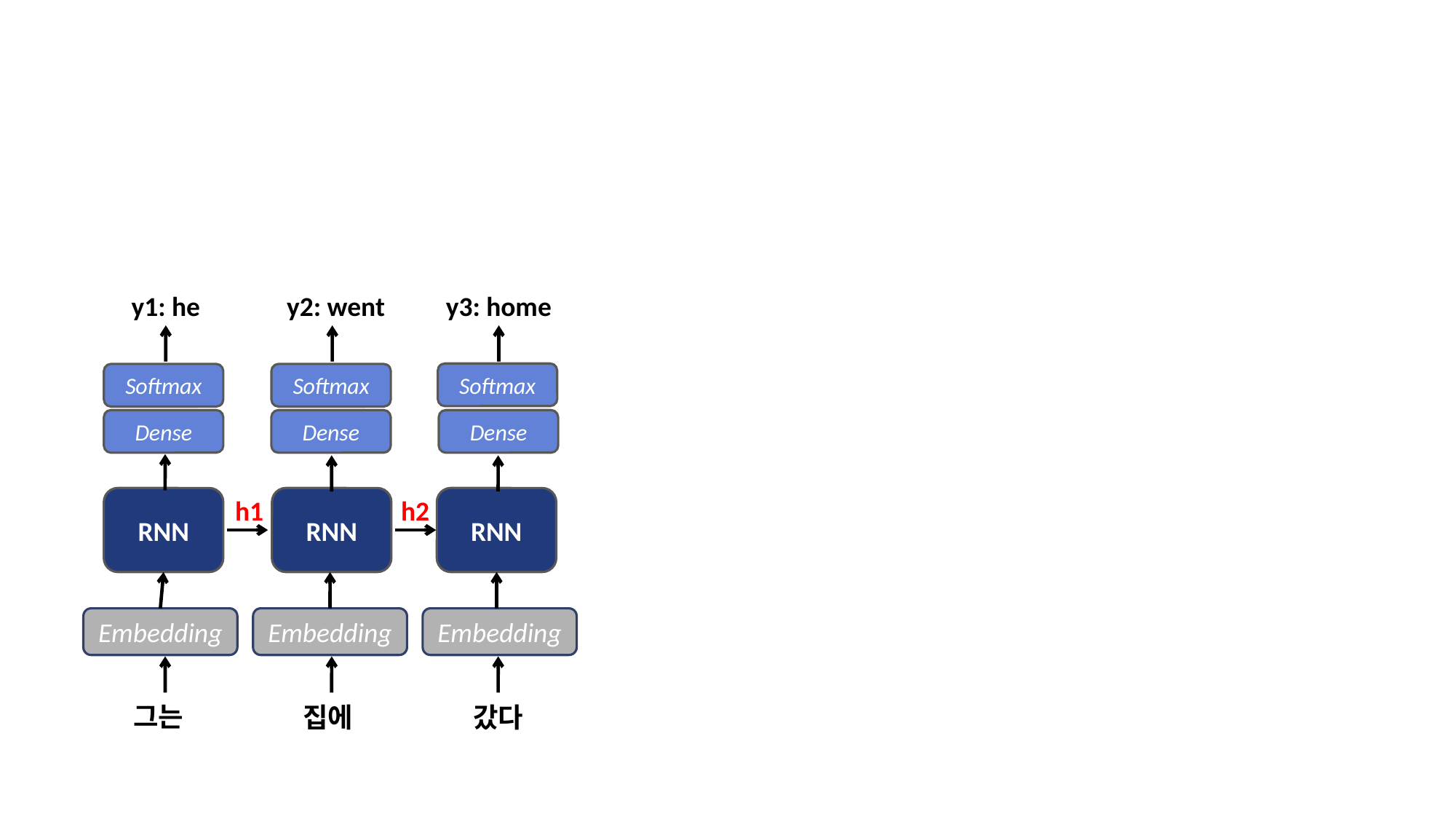

y3: home
y2: went
y1: he
Softmax
Softmax
Softmax
Dense
Dense
Dense
RNN
RNN
RNN
h1
h2
Embedding
Embedding
Embedding
그는
집에
갔다